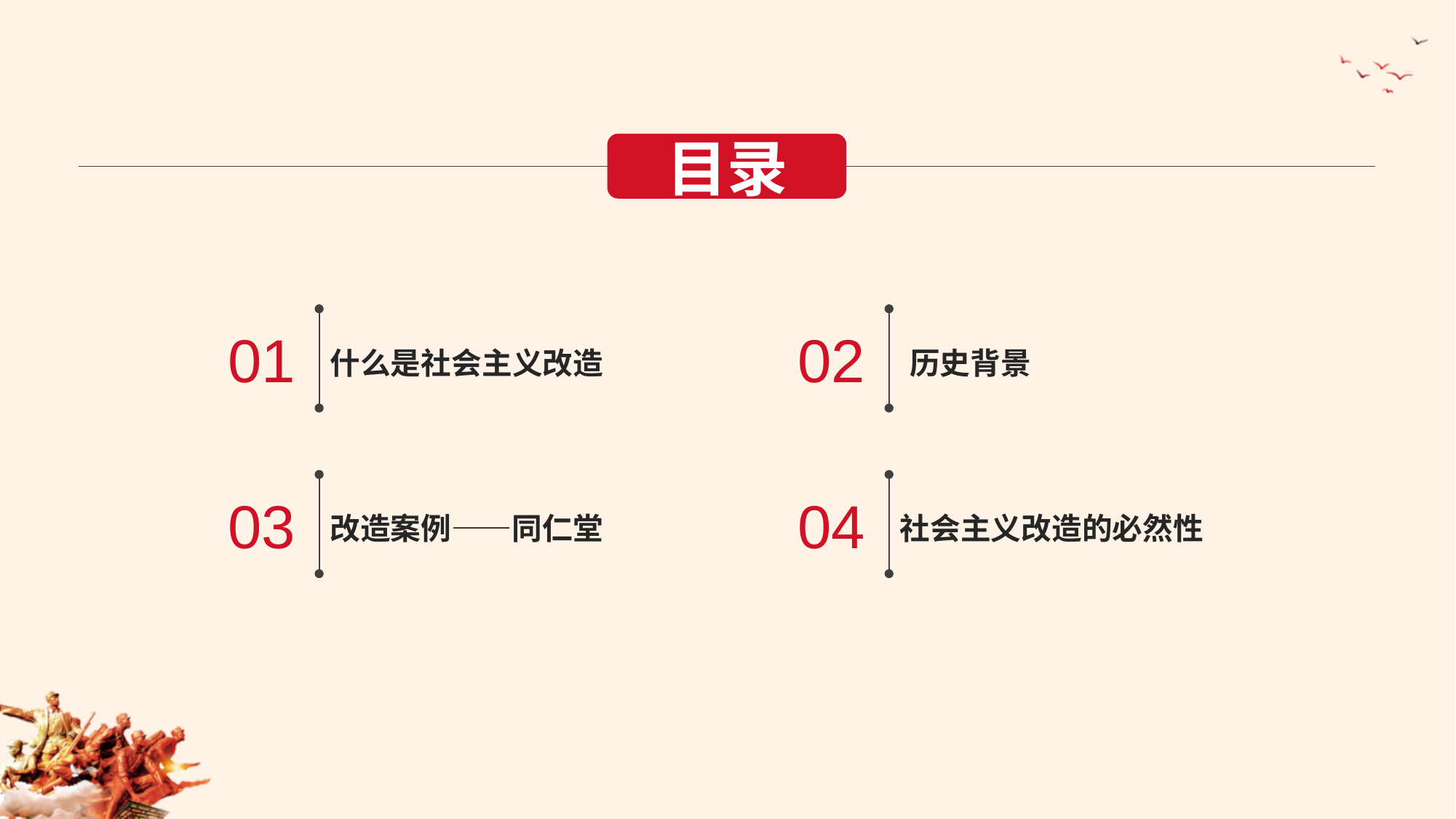

目录

01
02
什么是社会主义改造
历史背景
03
04
改造案例——同仁堂
社会主义改造的必然性